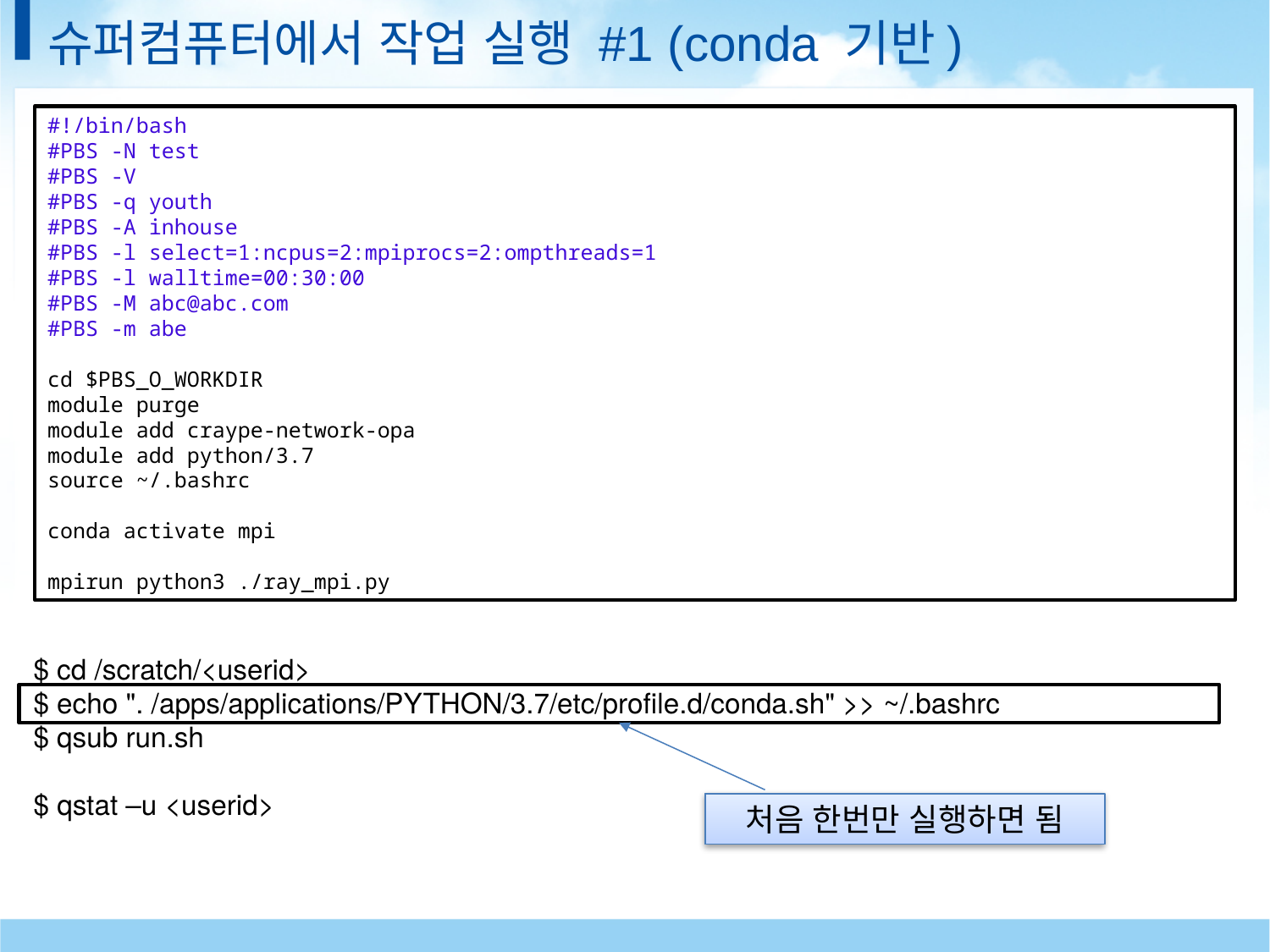

# 슈퍼컴퓨터에서 작업 실행 #1 (conda 기반)
#!/bin/bash
#PBS -N test
#PBS -V
#PBS -q youth
#PBS -A inhouse
#PBS -l select=1:ncpus=2:mpiprocs=2:ompthreads=1
#PBS -l walltime=00:30:00
#PBS -M abc@abc.com
#PBS -m abe

cd $PBS_O_WORKDIR
module purge
module add craype-network-opa
module add python/3.7
source ~/.bashrc

conda activate mpi

mpirun python3 ./ray_mpi.py

$ cd /scratch/<userid>
$ echo ". /apps/applications/PYTHON/3.7/etc/profile.d/conda.sh" >> ~/.bashrc
$ qsub run.sh

$ qstat –u <userid>

처음 한번만 실행하면 됨